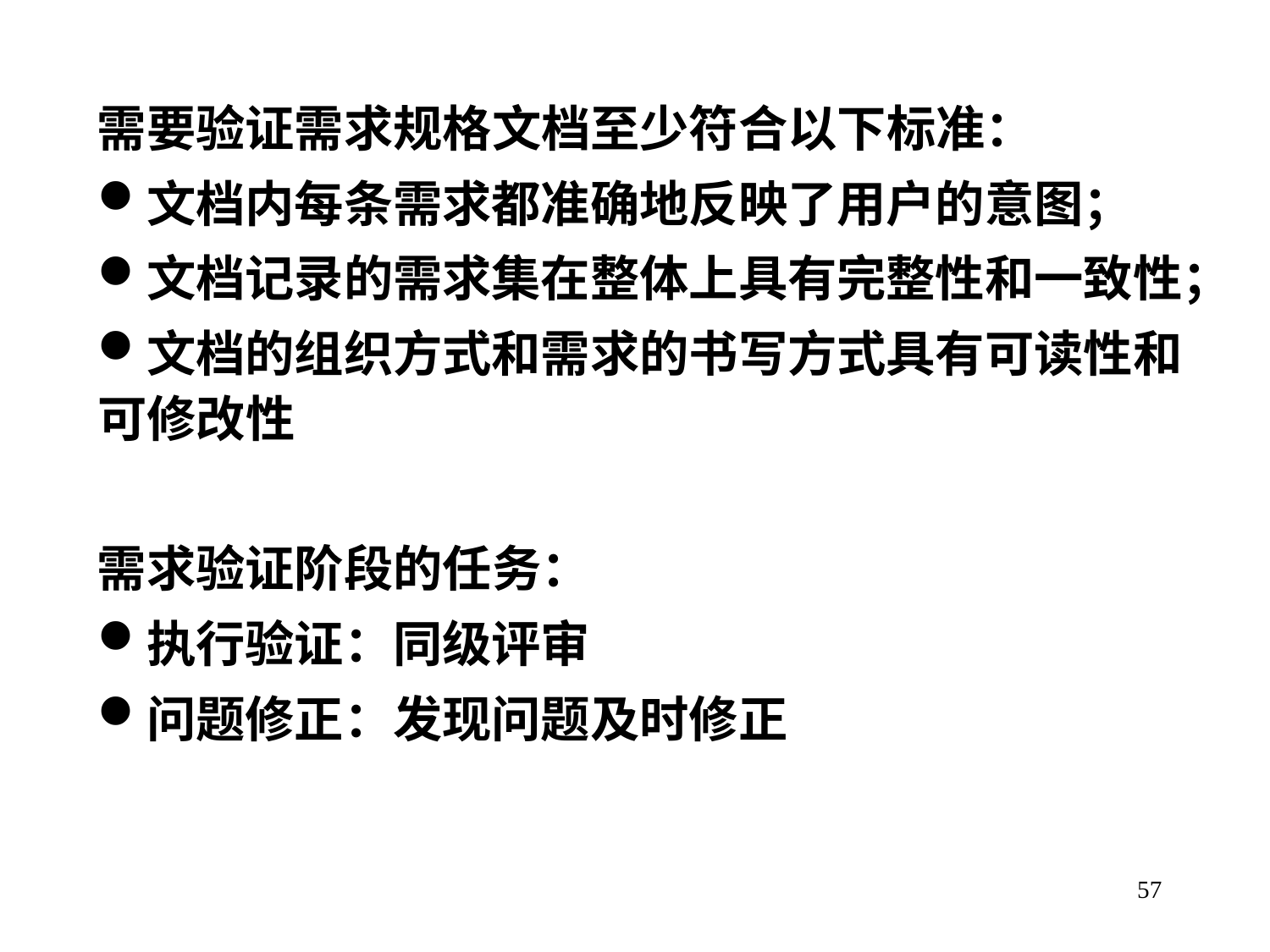

# 需要验证需求规格文档至少符合以下标准：
文档内每条需求都准确地反映了用户的意图；
文档记录的需求集在整体上具有完整性和一致性；
文档的组织方式和需求的书写方式具有可读性和可修改性

需求验证阶段的任务：
执行验证：同级评审
问题修正：发现问题及时修正

57